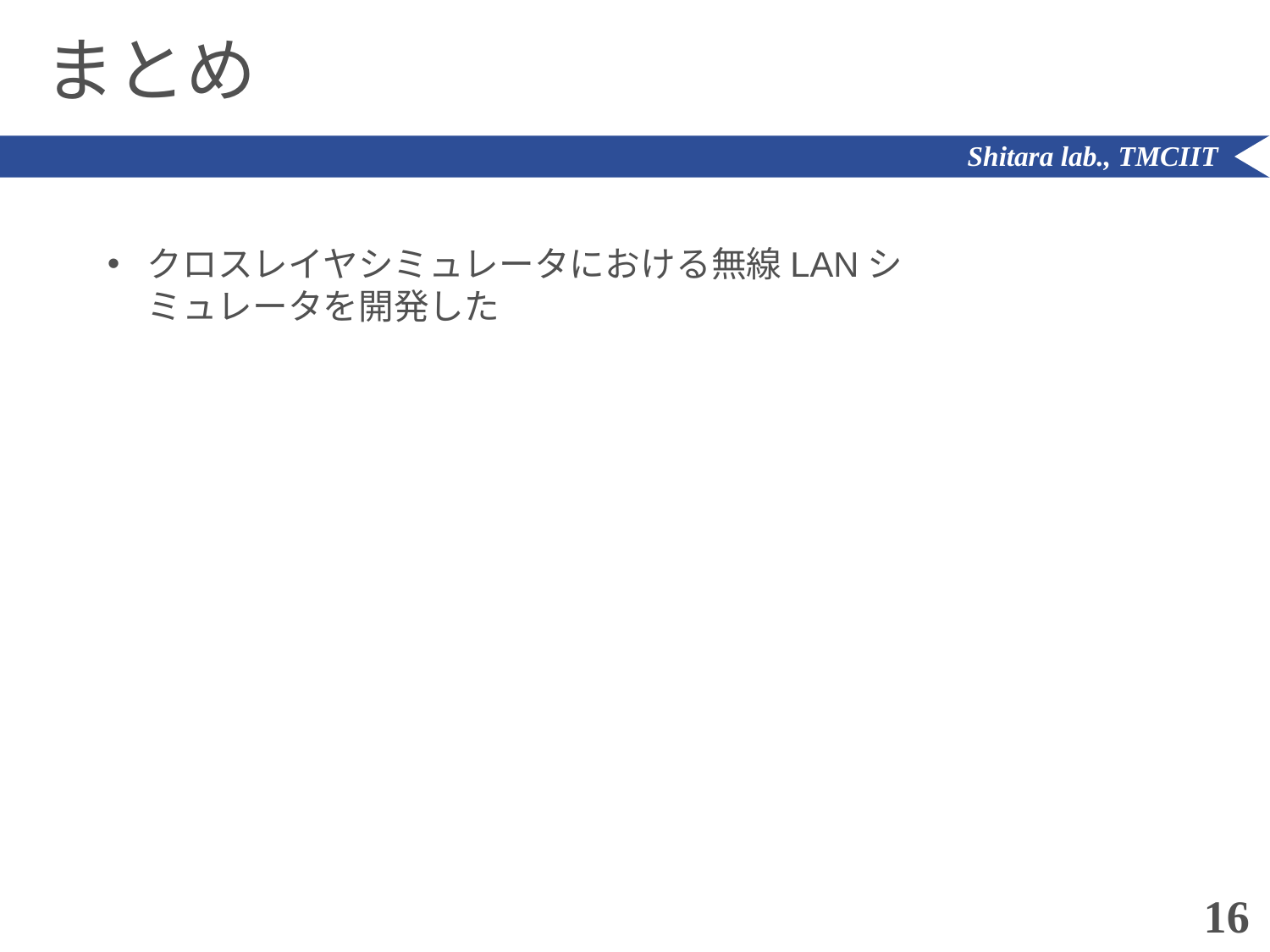

# まとめ
クロスレイヤシミュレータにおける無線LANシミュレータを開発した
16